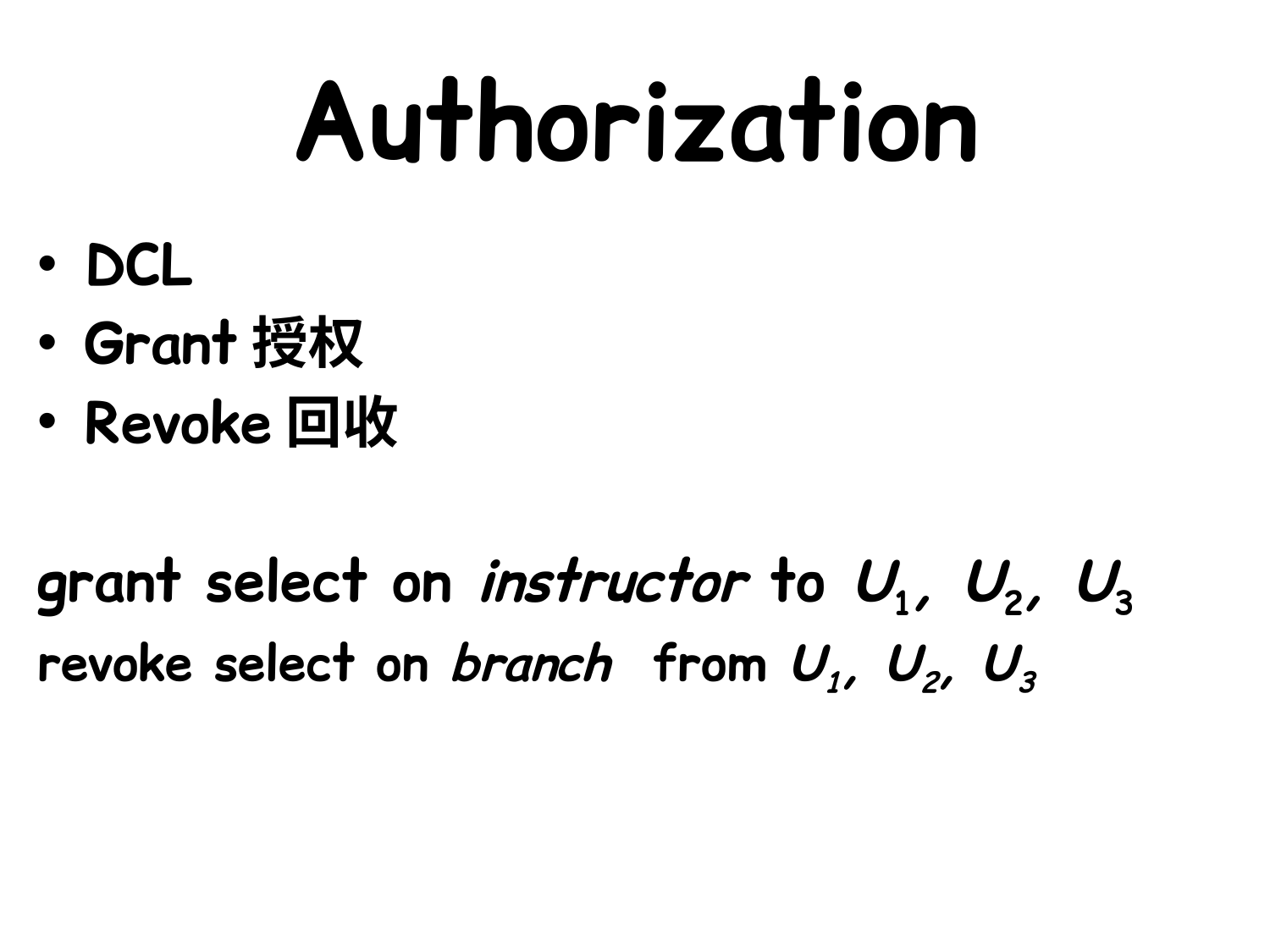

# Authorization
DCL
Grant授权
Revoke回收

grant select on instructor to U1, U2, U3
revoke select on branch  from U1, U2, U3